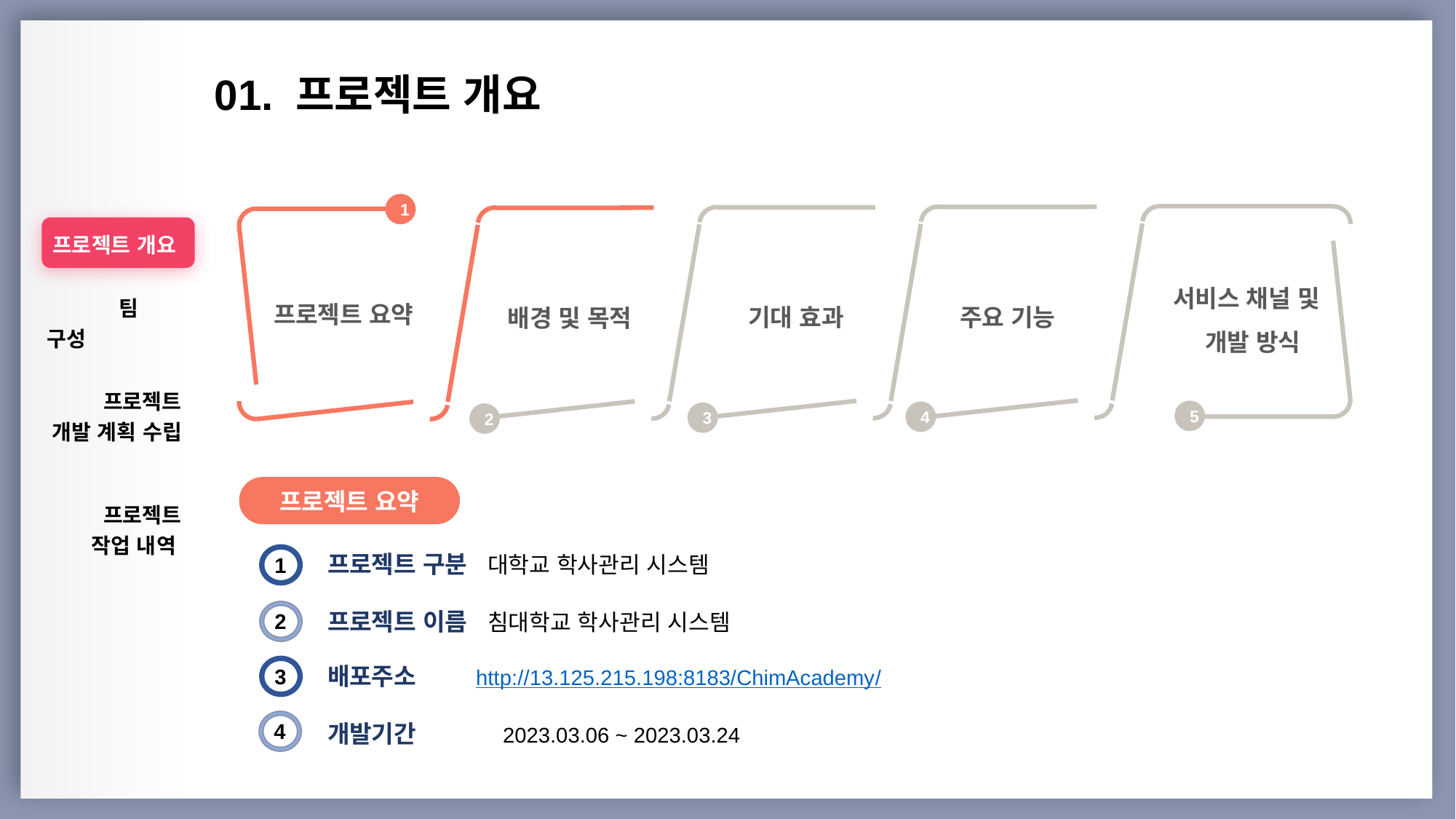

01. 프로젝트 개요
|  |
| --- |
| 프로젝트 개요 |
| 팀 구성 |
| 프로젝트 개발 계획 수립 |
| 프로젝트 작업 내역 |
|  |
|  |
|  |
|  |
1

서비스 채널 및
 개발 방식
프로젝트 요약
기대 효과
주요 기능
배경 및 목적
5
4
3
2
프로젝트 요약
프로젝트 구분   대학교 학사관리 시스템

1
프로젝트 이름   침대학교 학사관리 시스템

2
배포주소        http://13.125.215.198:8183/ChimAcademy/

3

4
개발기간            2023.03.06 ~ 2023.03.24